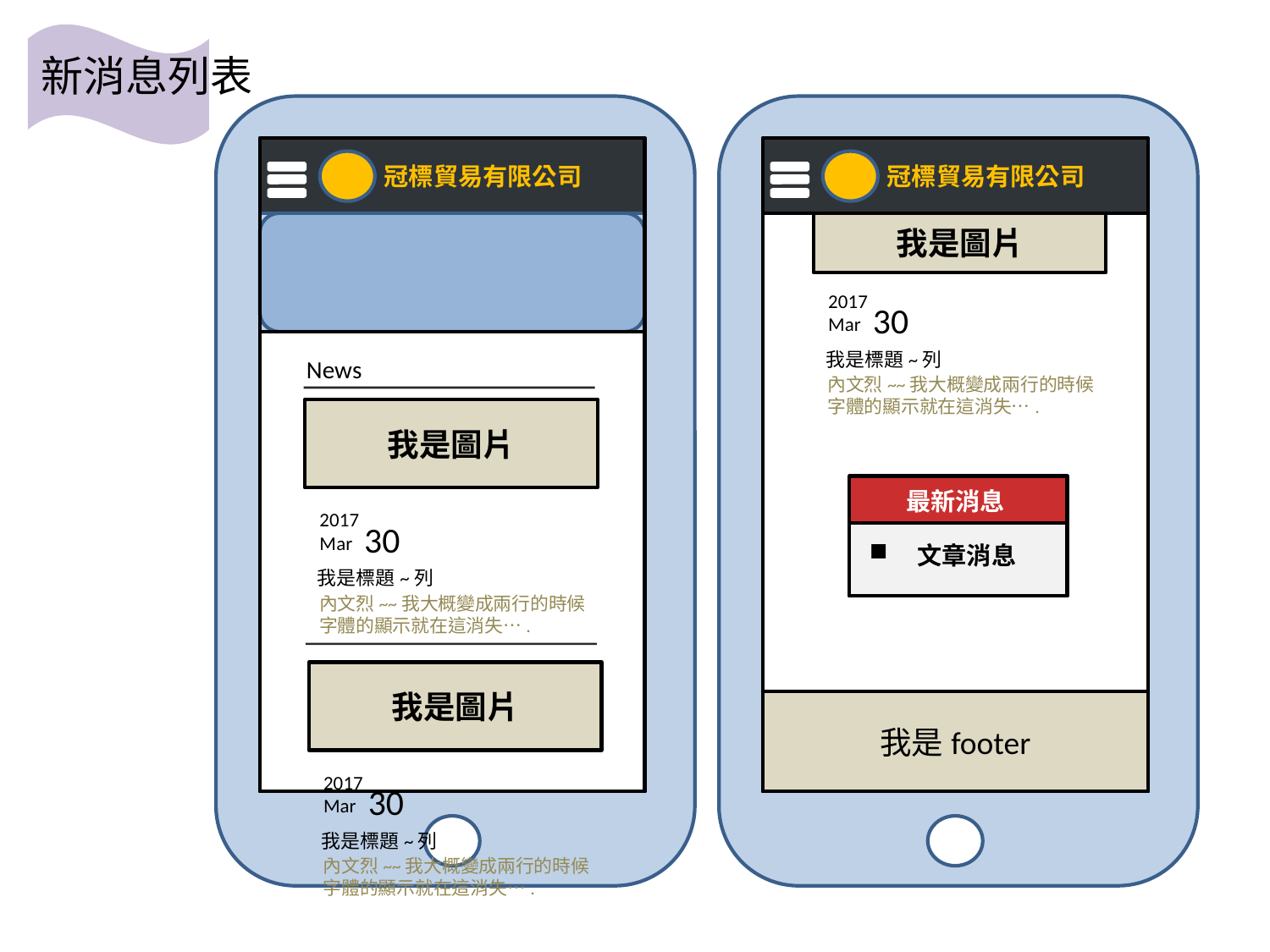

新消息列表

冠標貿易有限公司
冠標貿易有限公司

我是圖片
2017
Mar
30

我是標題~列
News
內文烈~~我大概變成兩行的時候
字體的顯示就在這消失….
我是圖片

最新消息
2017
Mar
30

文章消息
我是標題~列
內文烈~~我大概變成兩行的時候
字體的顯示就在這消失….
我是圖片
我是footer
2017
Mar
30

我是標題~列
內文烈~~我大概變成兩行的時候
字體的顯示就在這消失….